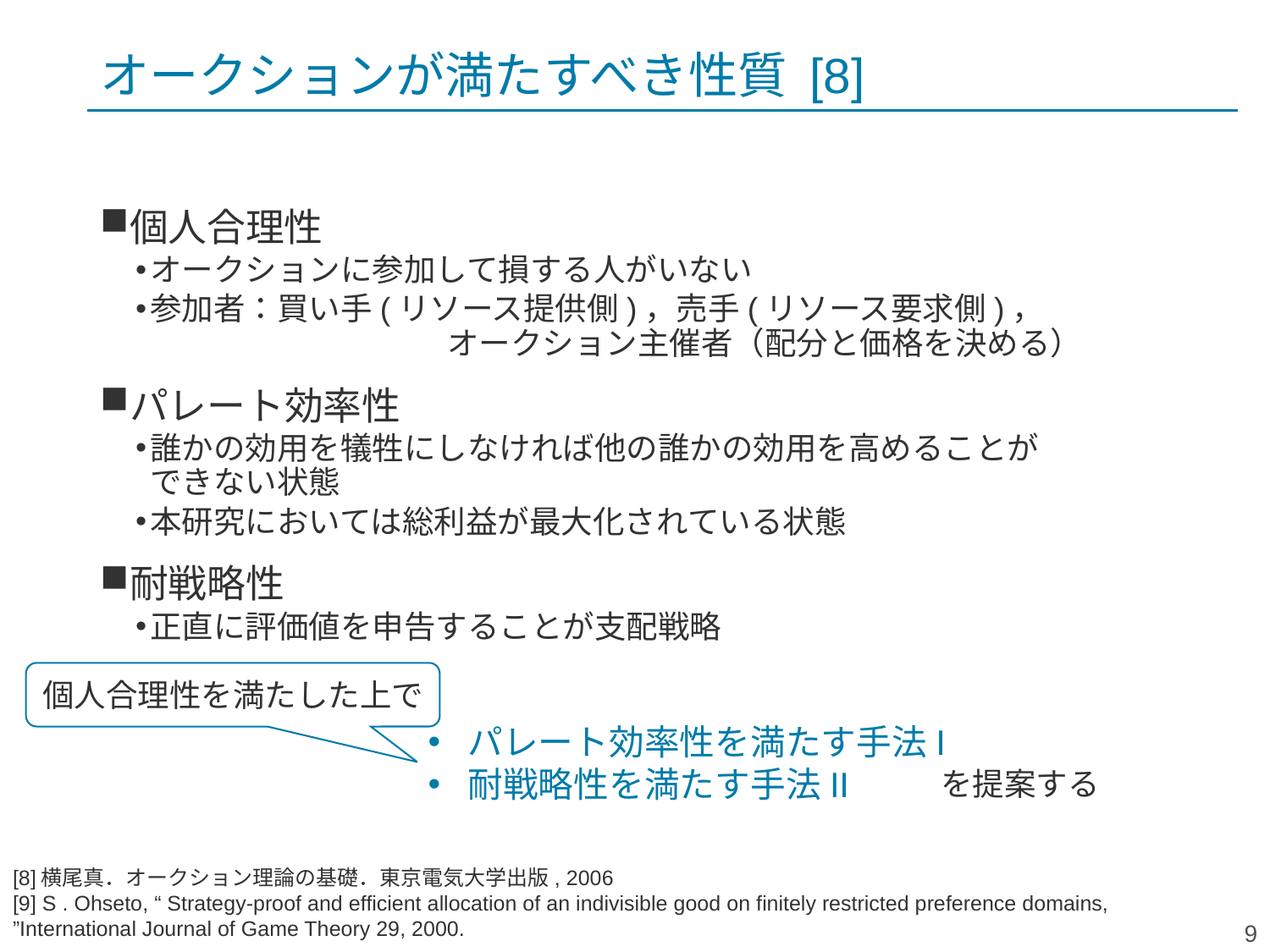

# オークションが満たすべき性質 [8]
個人合理性
オークションに参加して損する人がいない
参加者：買い手(リソース提供側)，売手(リソース要求側)，
		      オークション主催者（配分と価格を決める）
パレート効率性
誰かの効用を犠牲にしなければ他の誰かの効用を高めることが
できない状態
本研究においては総利益が最大化されている状態
耐戦略性
正直に評価値を申告することが支配戦略

個人合理性を満たした上で

パレート効率性を満たす手法I
耐戦略性を満たす手法II
を提案する
[8]横尾真．オークション理論の基礎．東京電気大学出版, 2006
[9] S . Ohseto, “ Strategy-proof and efficient allocation of an indivisible good on finitely restricted preference domains, ”International Journal of Game Theory 29, 2000.
9